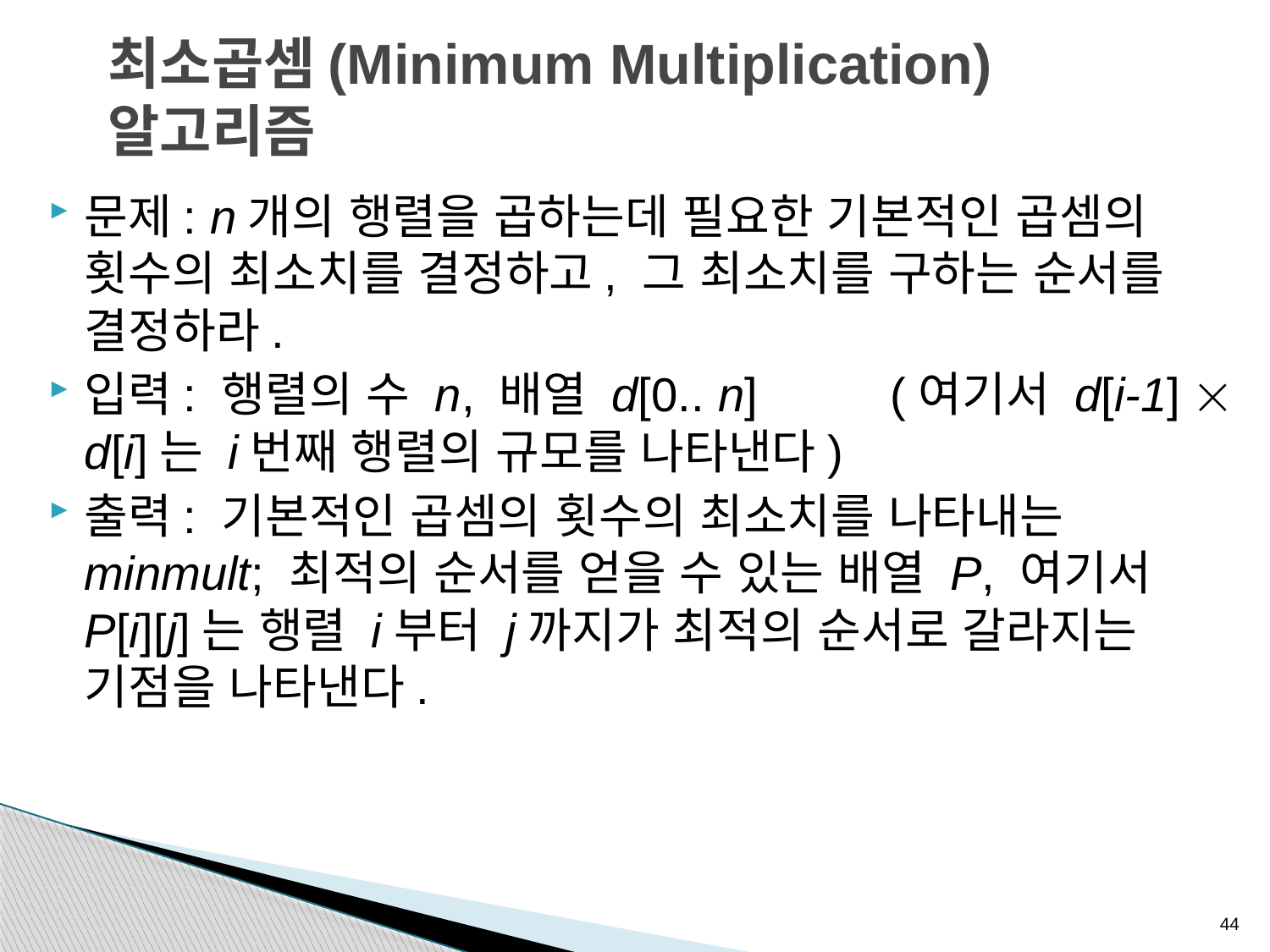

# 최소곱셈(Minimum Multiplication) 알고리즘
문제: n개의 행렬을 곱하는데 필요한 기본적인 곱셈의 횟수의 최소치를 결정하고, 그 최소치를 구하는 순서를 결정하라.
입력: 행렬의 수 n, 배열 d[0.. n]          (여기서 d[i-1] × d[i]는 i번째 행렬의 규모를 나타낸다)
출력: 기본적인 곱셈의 횟수의 최소치를 나타내는 minmult; 최적의 순서를 얻을 수 있는 배열 P, 여기서 P[i][j]는 행렬 i부터 j까지가 최적의 순서로 갈라지는 기점을 나타낸다.
44